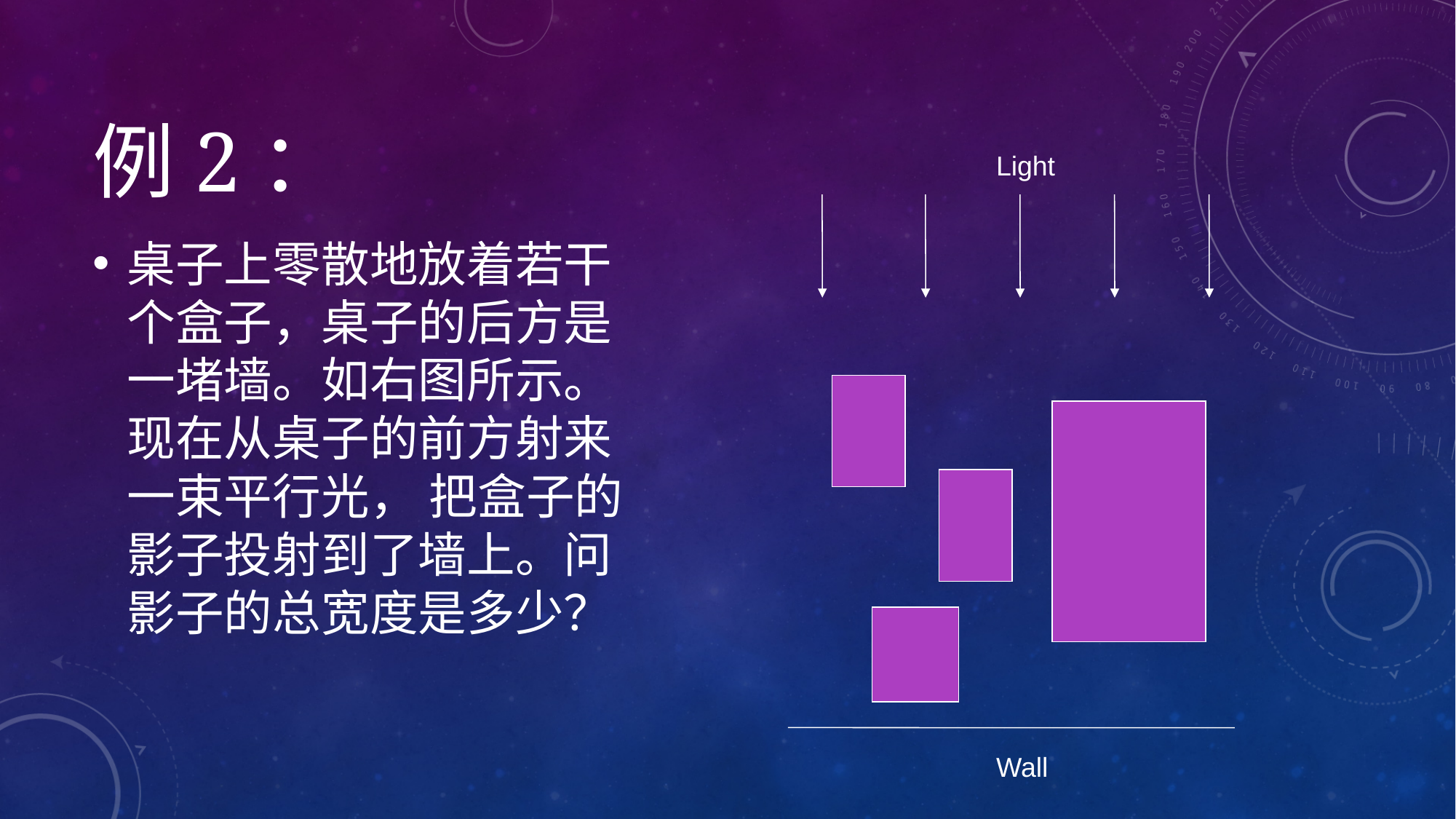

# 例2：
Light

Wall
桌子上零散地放着若干个盒子，桌子的后方是一堵墙。如右图所示。现在从桌子的前方射来一束平行光， 把盒子的影子投射到了墙上。问影子的总宽度是多少？